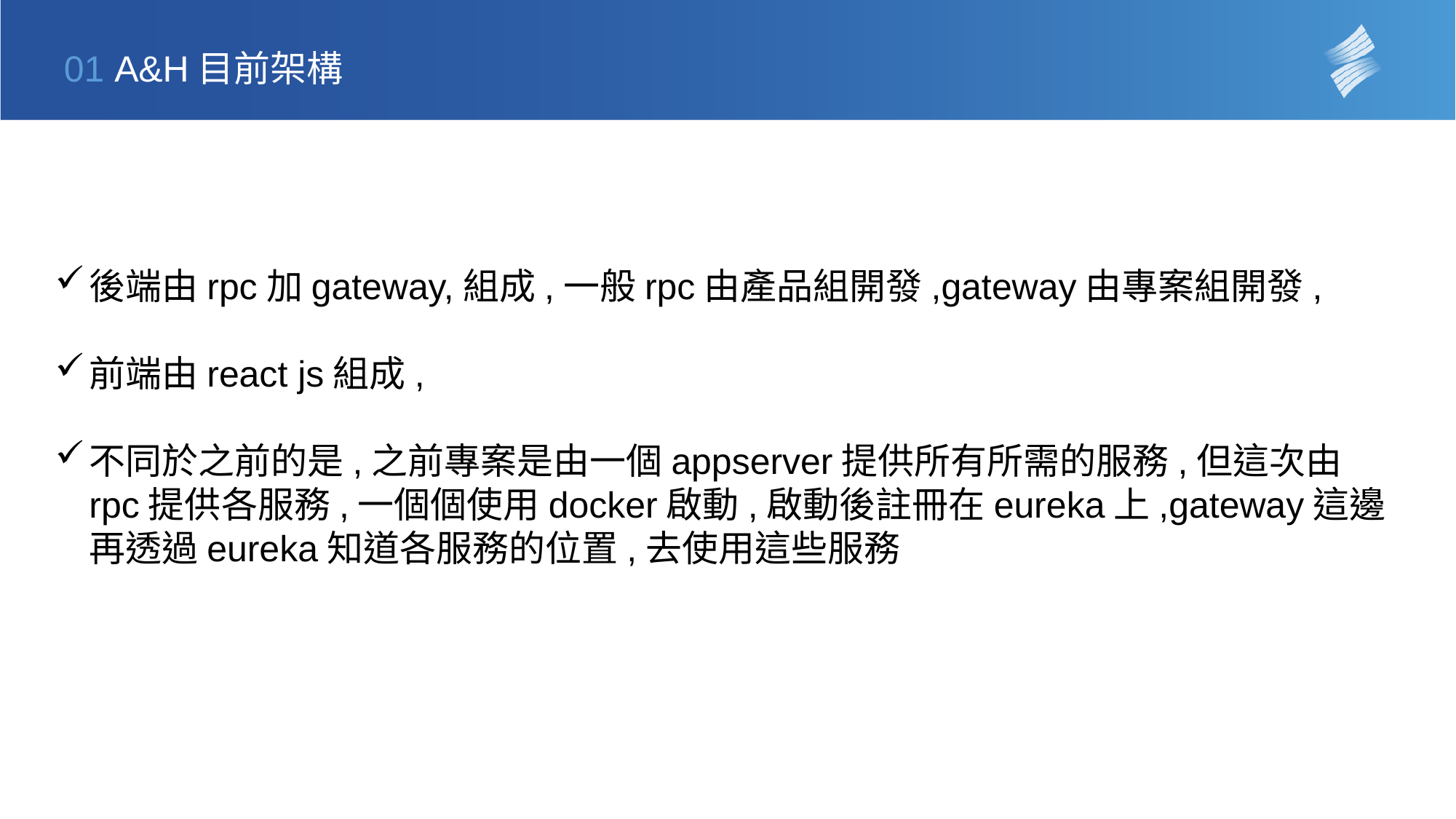

01 A&H目前架構
後端由rpc加gateway,組成,一般rpc由產品組開發,gateway由專案組開發,

前端由react js組成,

不同於之前的是,之前專案是由一個appserver提供所有所需的服務,但這次由rpc提供各服務,一個個使用docker啟動,啟動後註冊在eureka上,gateway這邊再透過eureka知道各服務的位置,去使用這些服務